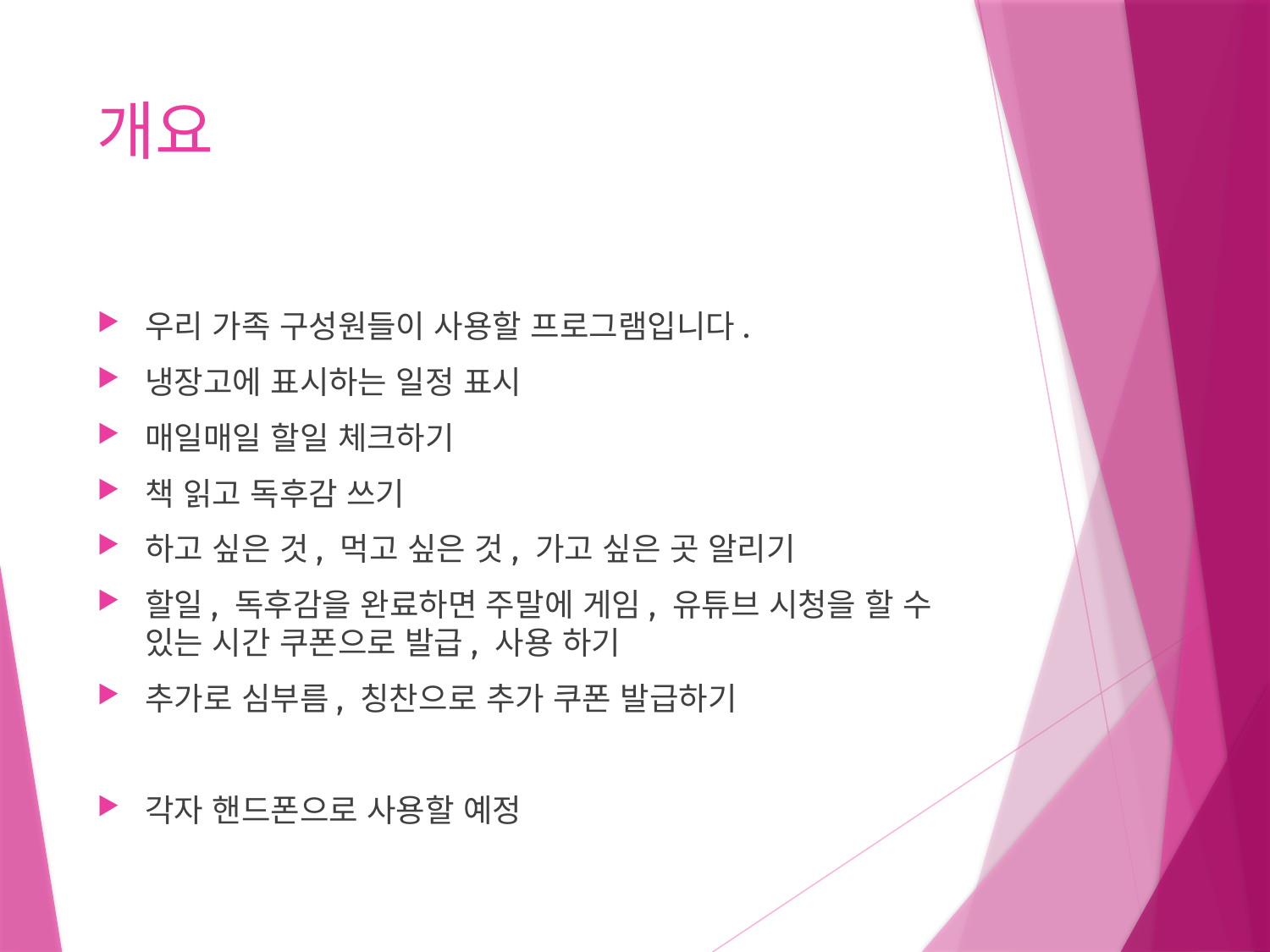

# 개요
우리 가족 구성원들이 사용할 프로그램입니다.
냉장고에 표시하는 일정 표시
매일매일 할일 체크하기
책 읽고 독후감 쓰기
하고 싶은 것, 먹고 싶은 것, 가고 싶은 곳 알리기
할일, 독후감을 완료하면 주말에 게임, 유튜브 시청을 할 수 있는 시간 쿠폰으로 발급, 사용 하기
추가로 심부름, 칭찬으로 추가 쿠폰 발급하기

각자 핸드폰으로 사용할 예정